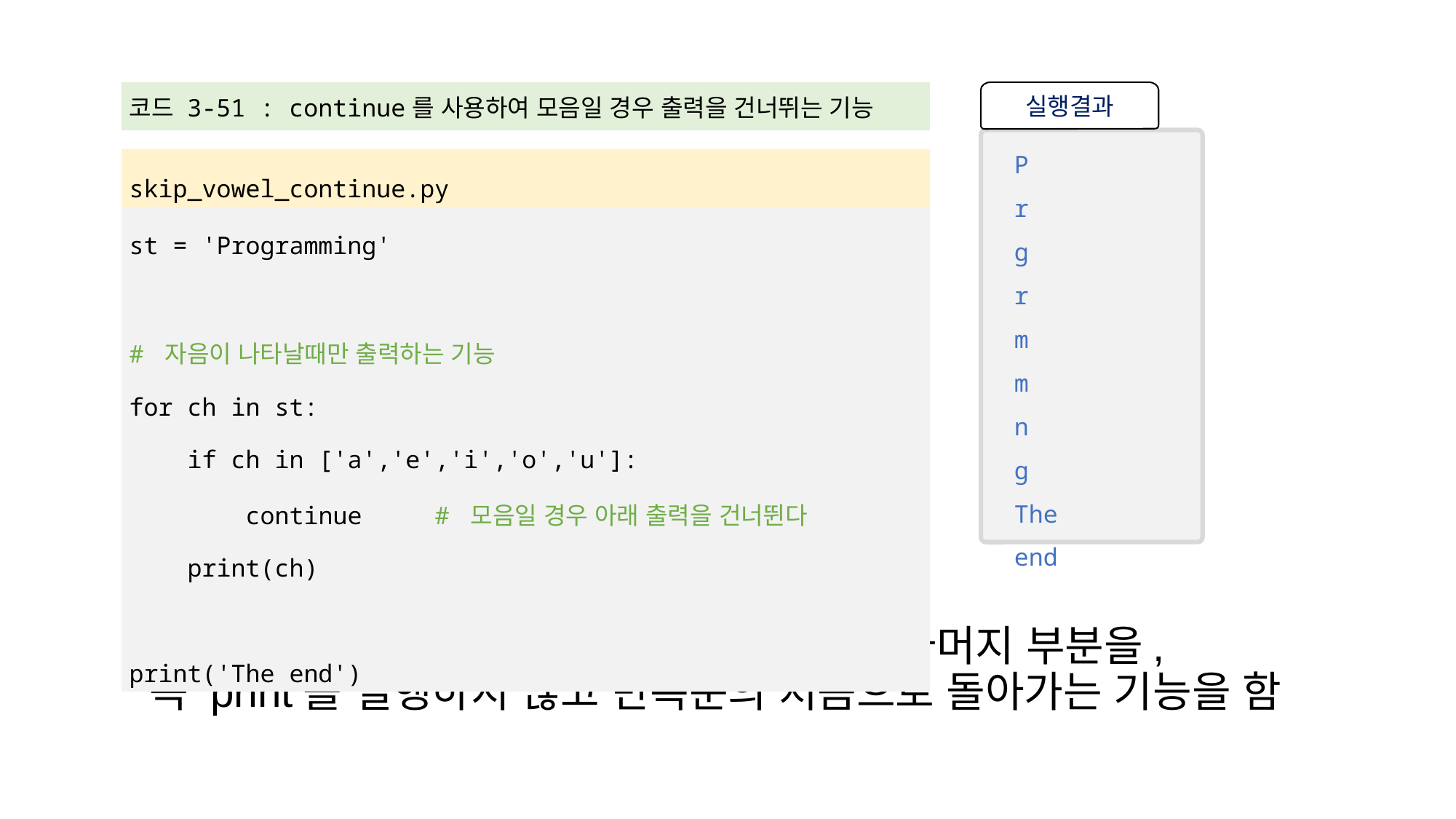

| 코드 3-51 : continue를 사용하여 모음일 경우 출력을 건너뛰는 기능 |
| --- |
|  |
| skip\_vowel\_continue.py |
| st = 'Programming' # 자음이 나타날때만 출력하는 기능 for ch in st: if ch in ['a','e','i','o','u']: continue # 모음일 경우 아래 출력을 건너뛴다 print(ch) print('The end') |
실행결과

P
r
g
r
m
m
n
g
The end
continue를 넣게 되면 아래에 있는 아래의 나머지 부분을,
즉 print를 실행하지 않고 반복문의 처음으로 돌아가는 기능을 함